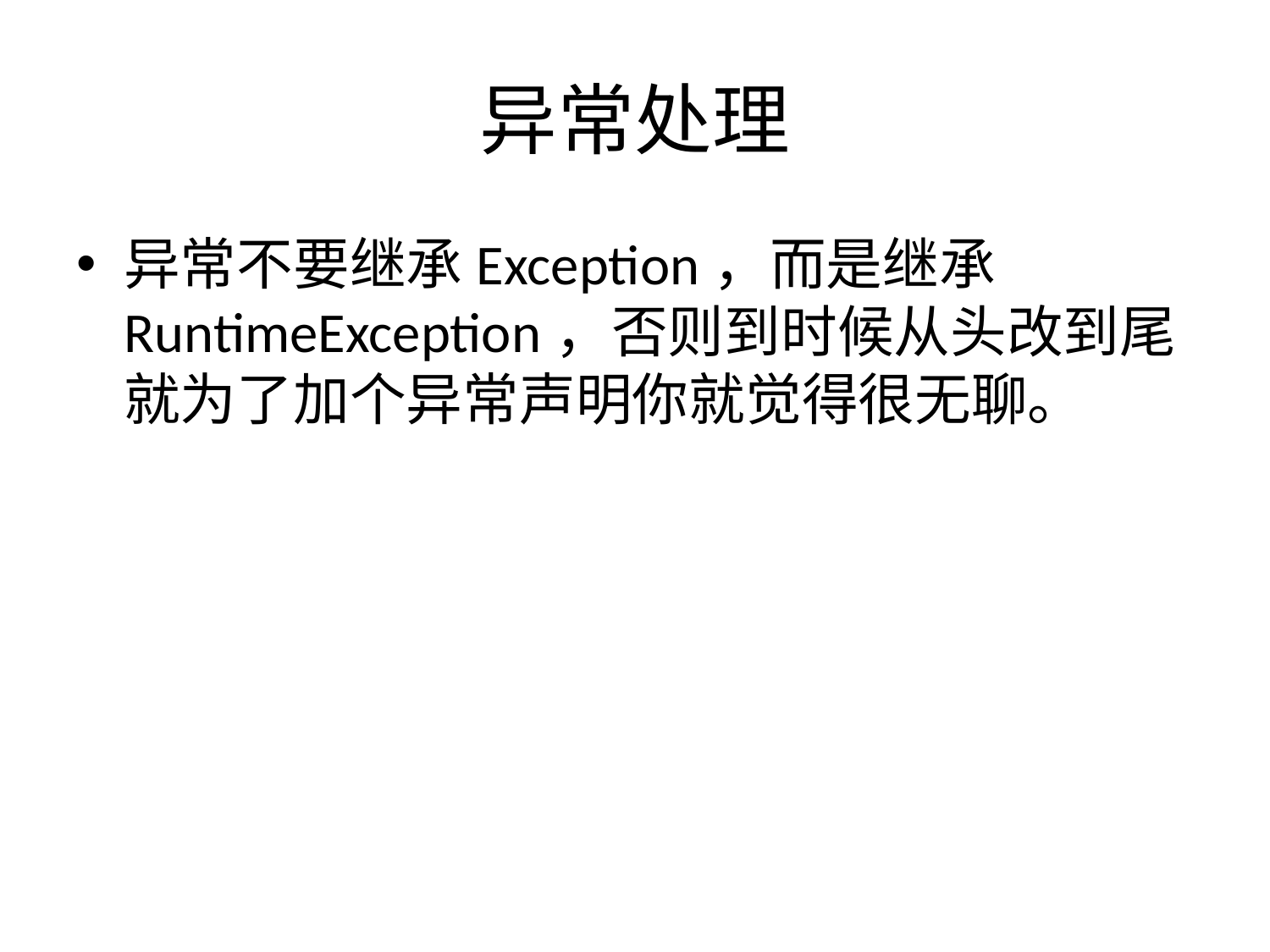

# 异常处理
异常不要继承Exception，而是继承RuntimeException，否则到时候从头改到尾就为了加个异常声明你就觉得很无聊。